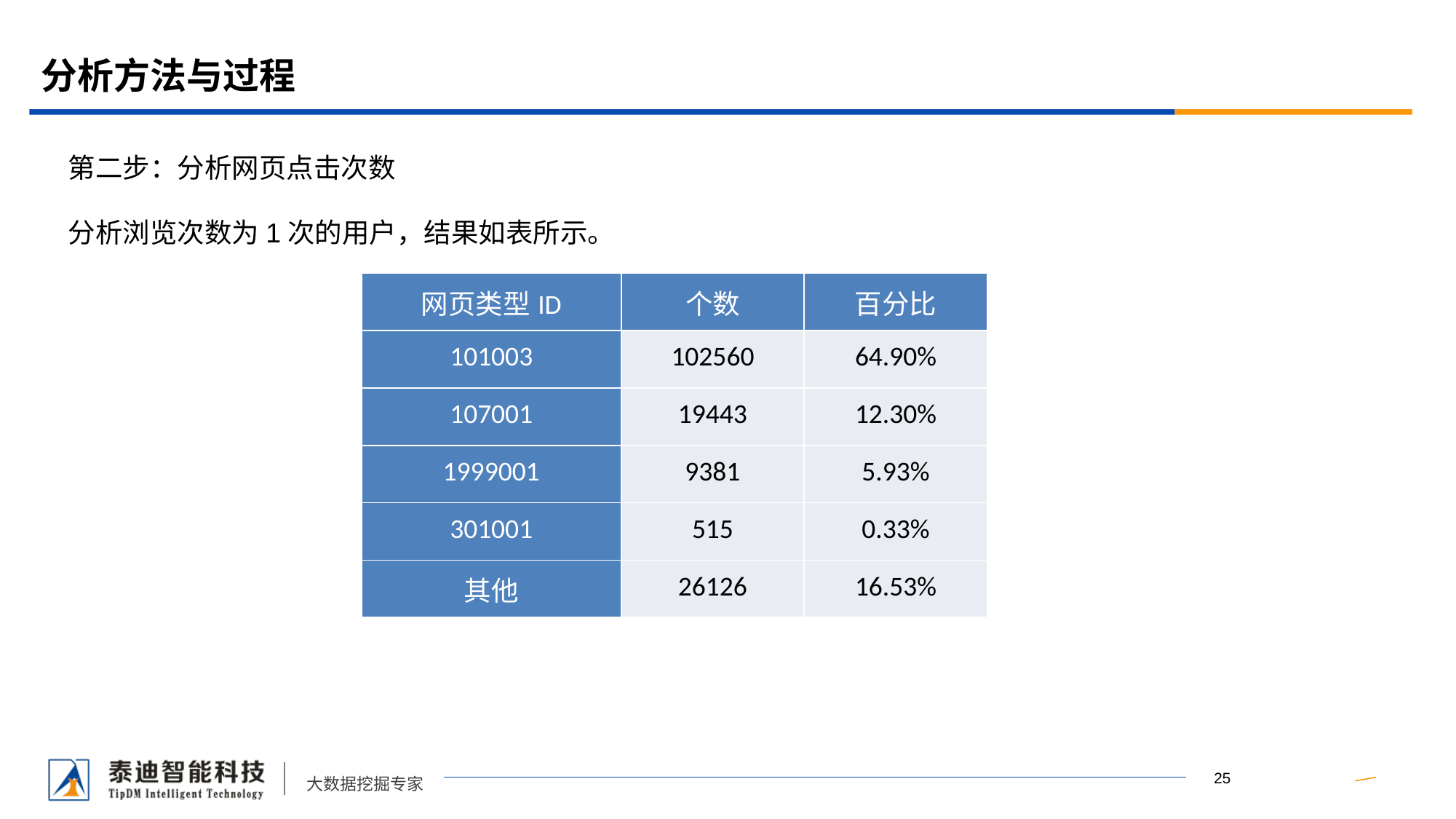

# 分析方法与过程
第二步：分析网页点击次数
分析浏览次数为1次的用户，结果如表所示。

| 网页类型ID | 个数 | 百分比 |
| --- | --- | --- |
| 101003 | 102560 | 64.90% |
| 107001 | 19443 | 12.30% |
| 1999001 | 9381 | 5.93% |
| 301001 | 515 | 0.33% |
| 其他 | 26126 | 16.53% |